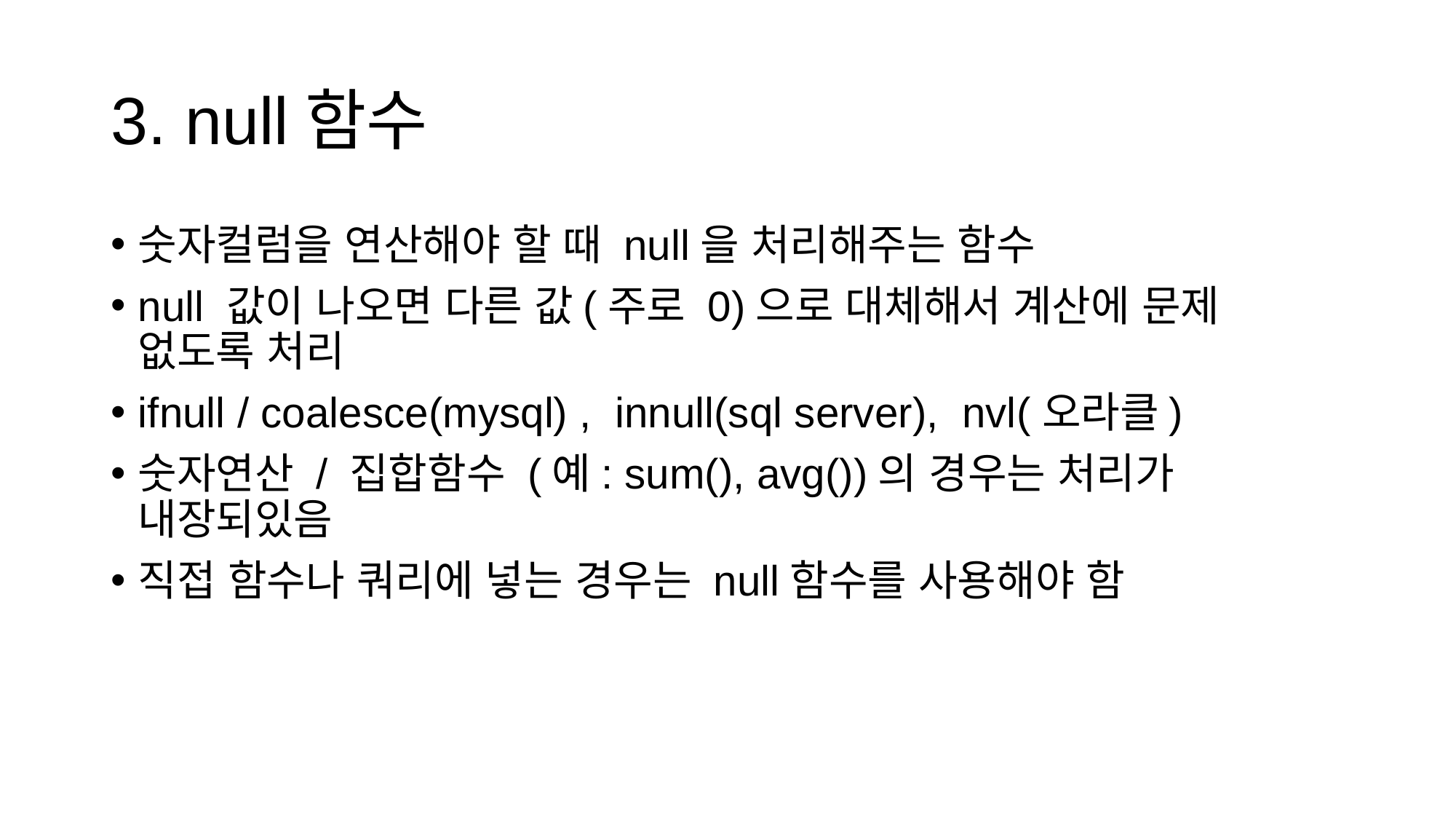

# 3. null함수
숫자컬럼을 연산해야 할 때 null을 처리해주는 함수
null 값이 나오면 다른 값(주로 0)으로 대체해서 계산에 문제 없도록 처리
ifnull / coalesce(mysql) ,  innull(sql server),  nvl(오라클)
숫자연산 / 집합함수 (예: sum(), avg())의 경우는 처리가 내장되있음
직접 함수나 쿼리에 넣는 경우는 null함수를 사용해야 함